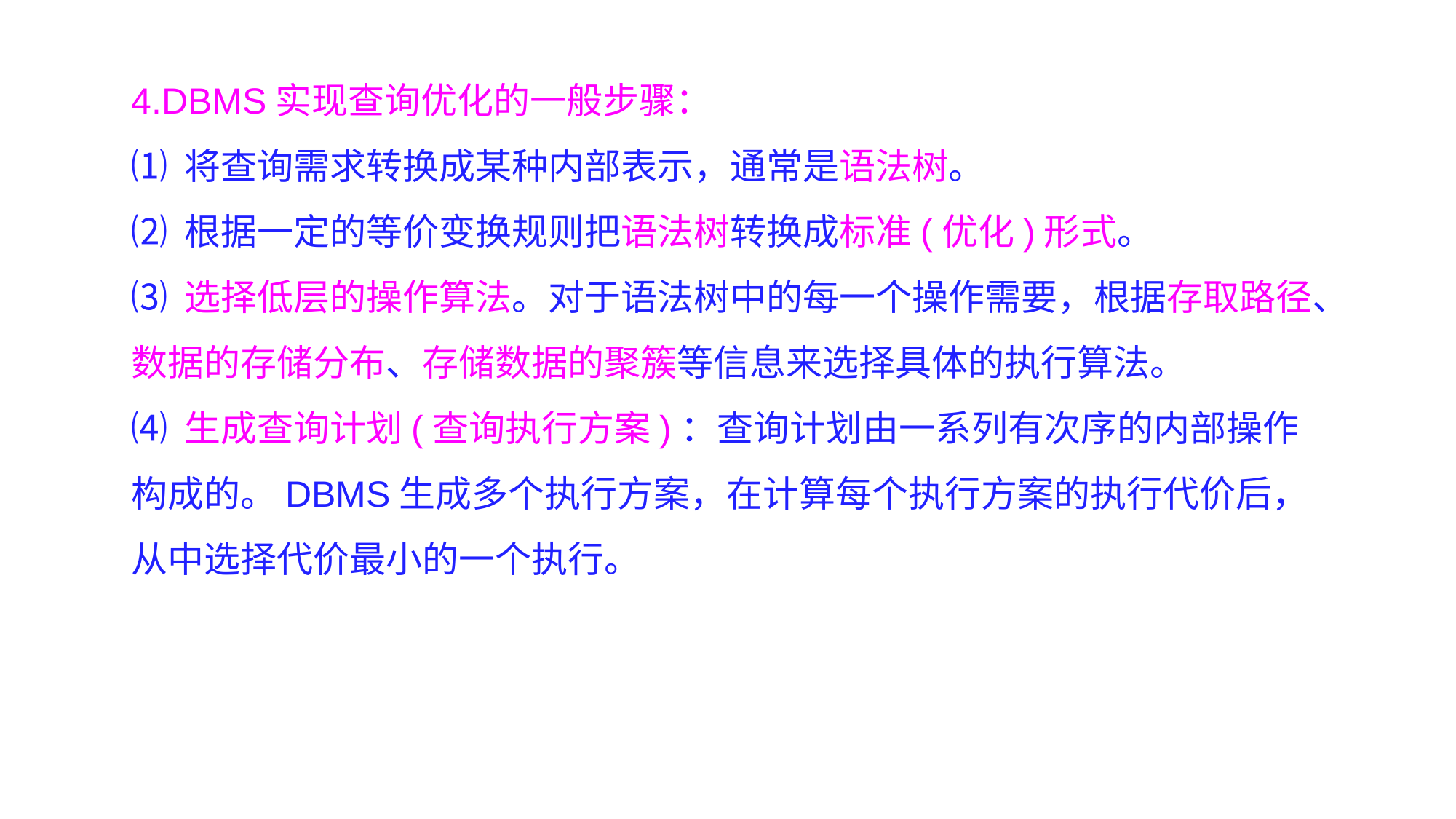

4.DBMS实现查询优化的一般步骤：
⑴ 将查询需求转换成某种内部表示，通常是语法树。
⑵ 根据一定的等价变换规则把语法树转换成标准(优化)形式。
⑶ 选择低层的操作算法。对于语法树中的每一个操作需要，根据存取路径、数据的存储分布、存储数据的聚簇等信息来选择具体的执行算法。
⑷ 生成查询计划(查询执行方案)：查询计划由一系列有次序的内部操作构成的。DBMS生成多个执行方案，在计算每个执行方案的执行代价后，从中选择代价最小的一个执行。